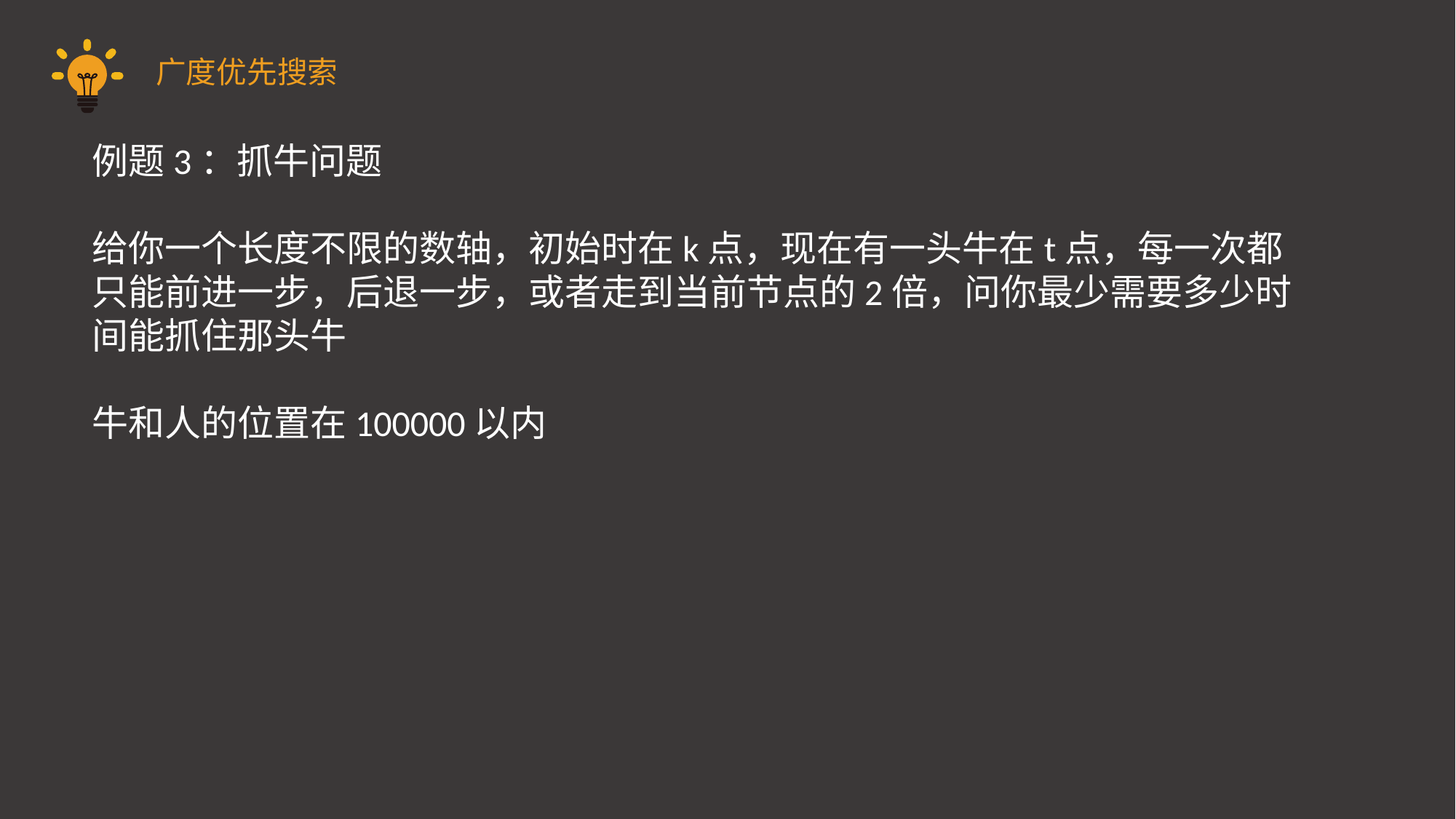

广度优先搜索
例题3：抓牛问题

给你一个长度不限的数轴，初始时在k点，现在有一头牛在t点，每一次都只能前进一步，后退一步，或者走到当前节点的2倍，问你最少需要多少时间能抓住那头牛

牛和人的位置在100000以内